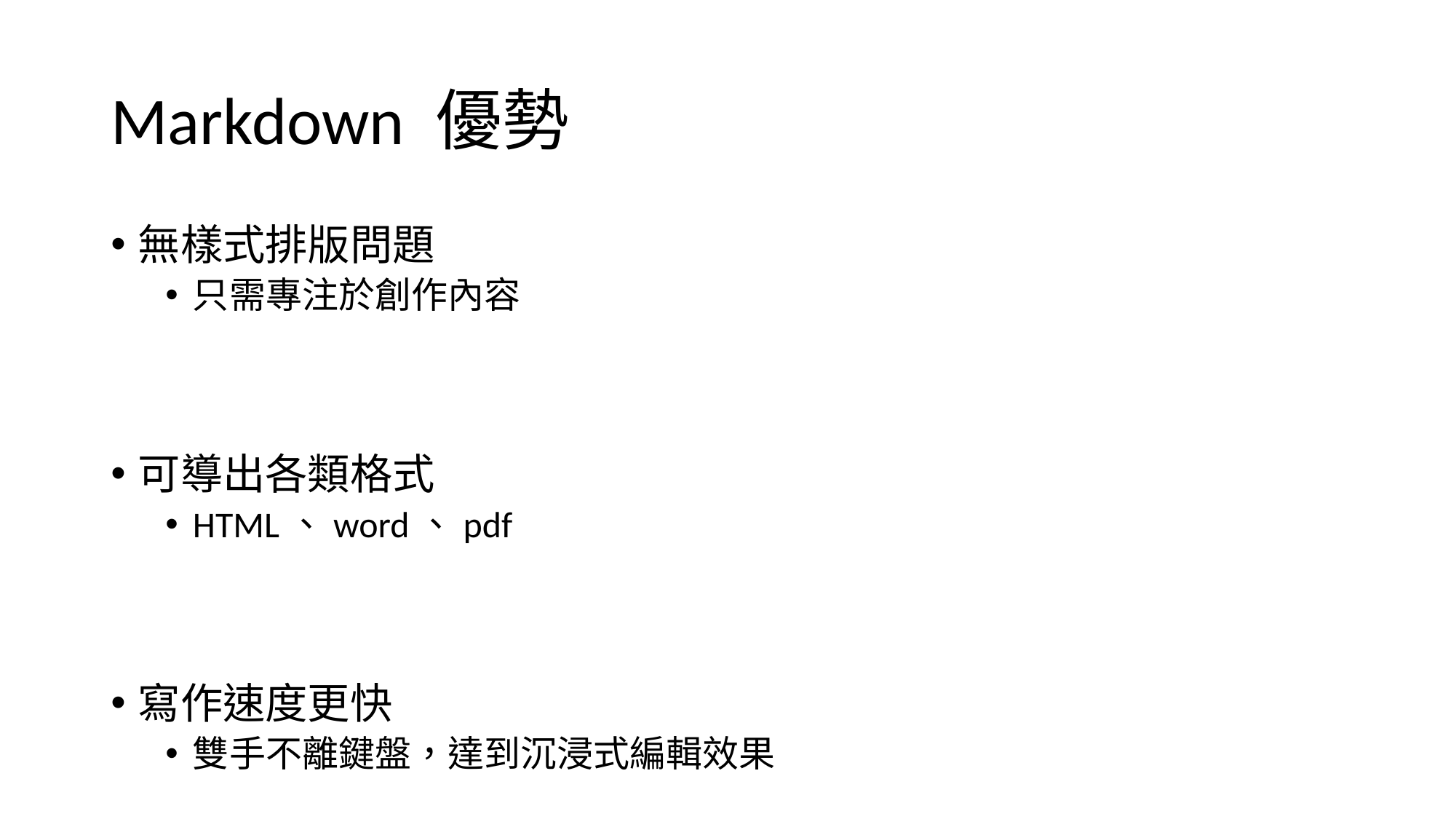

# Markdown 優勢
無樣式排版問題
只需專注於創作內容

可導出各類格式
HTML、word、pdf

寫作速度更快
雙手不離鍵盤，達到沉浸式編輯效果